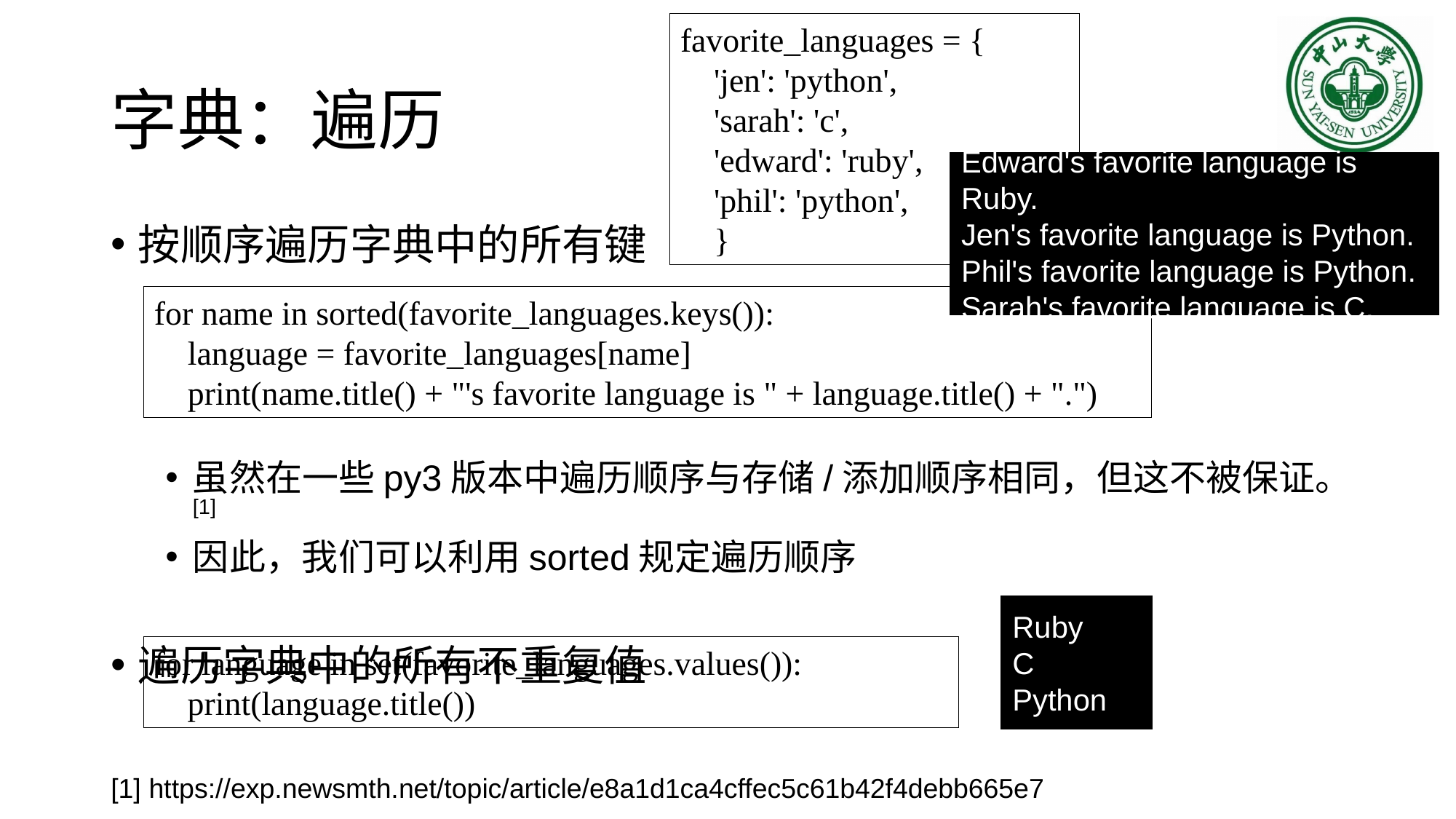

favorite_languages = {
    'jen': 'python',
    'sarah': 'c',
    'edward': 'ruby',
    'phil': 'python',
    }
# 字典：遍历
Edward's favorite language is Ruby.
Jen's favorite language is Python.
Phil's favorite language is Python.
Sarah's favorite language is C.
4-3.py
按顺序遍历字典中的所有键

虽然在一些py3版本中遍历顺序与存储/添加顺序相同，但这不被保证。[1]
因此，我们可以利用sorted规定遍历顺序

遍历字典中的所有不重复值

for name in sorted(favorite_languages.keys()):
    language = favorite_languages[name]
    print(name.title() + "'s favorite language is " + language.title() + ".")
Ruby
C
Python
for language in set(favorite_languages.values()):
    print(language.title())
[1] https://exp.newsmth.net/topic/article/e8a1d1ca4cffec5c61b42f4debb665e7